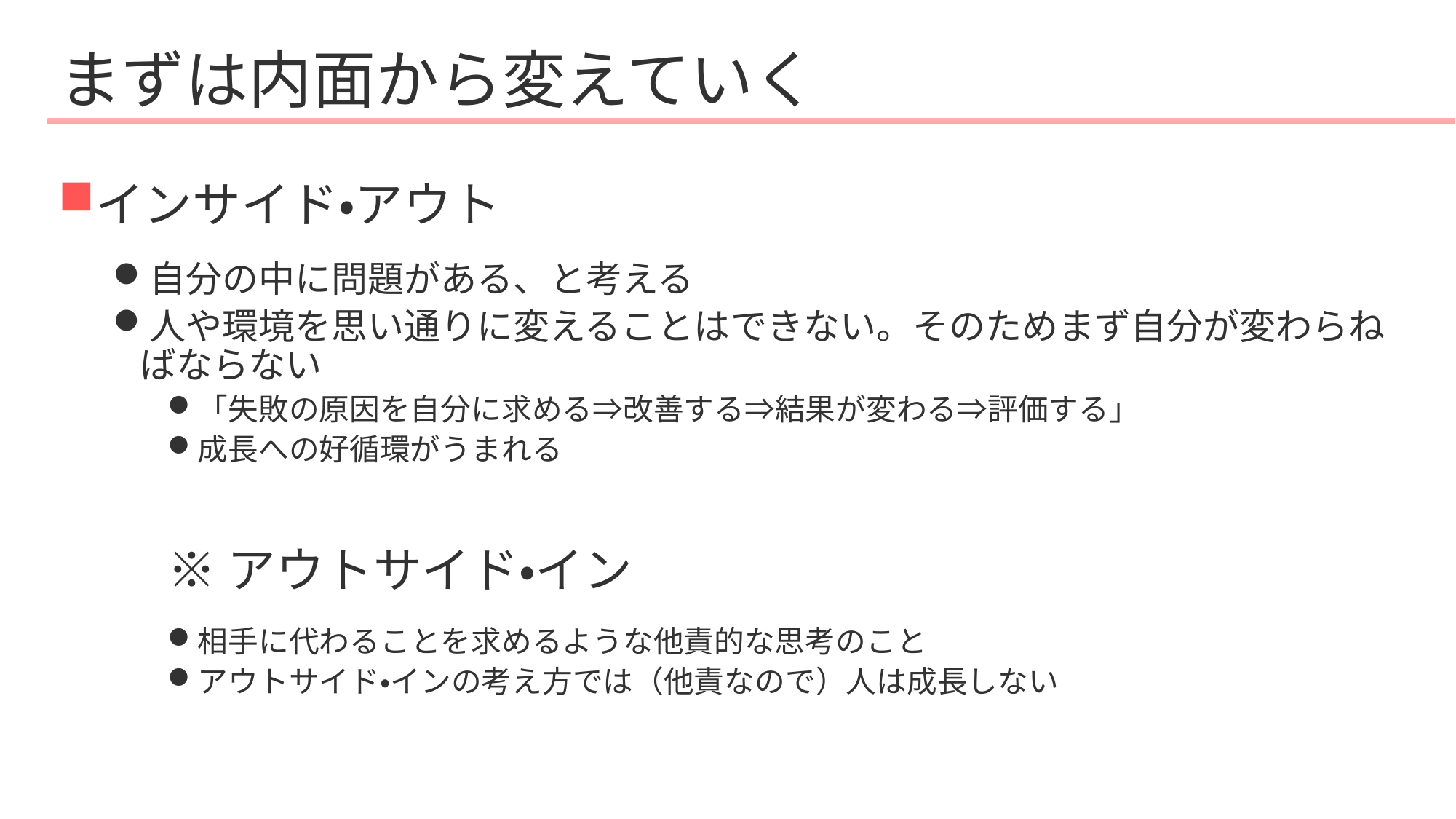

# まずは内面から変えていく
インサイド・アウト
自分の中に問題がある、と考える
人や環境を思い通りに変えることはできない。そのためまず自分が変わらねばならない
「失敗の原因を自分に求める⇒改善する⇒結果が変わる⇒評価する」
成長への好循環がうまれる
	※アウトサイド・イン
相手に代わることを求めるような他責的な思考のこと
アウトサイド・インの考え方では（他責なので）人は成長しない
150